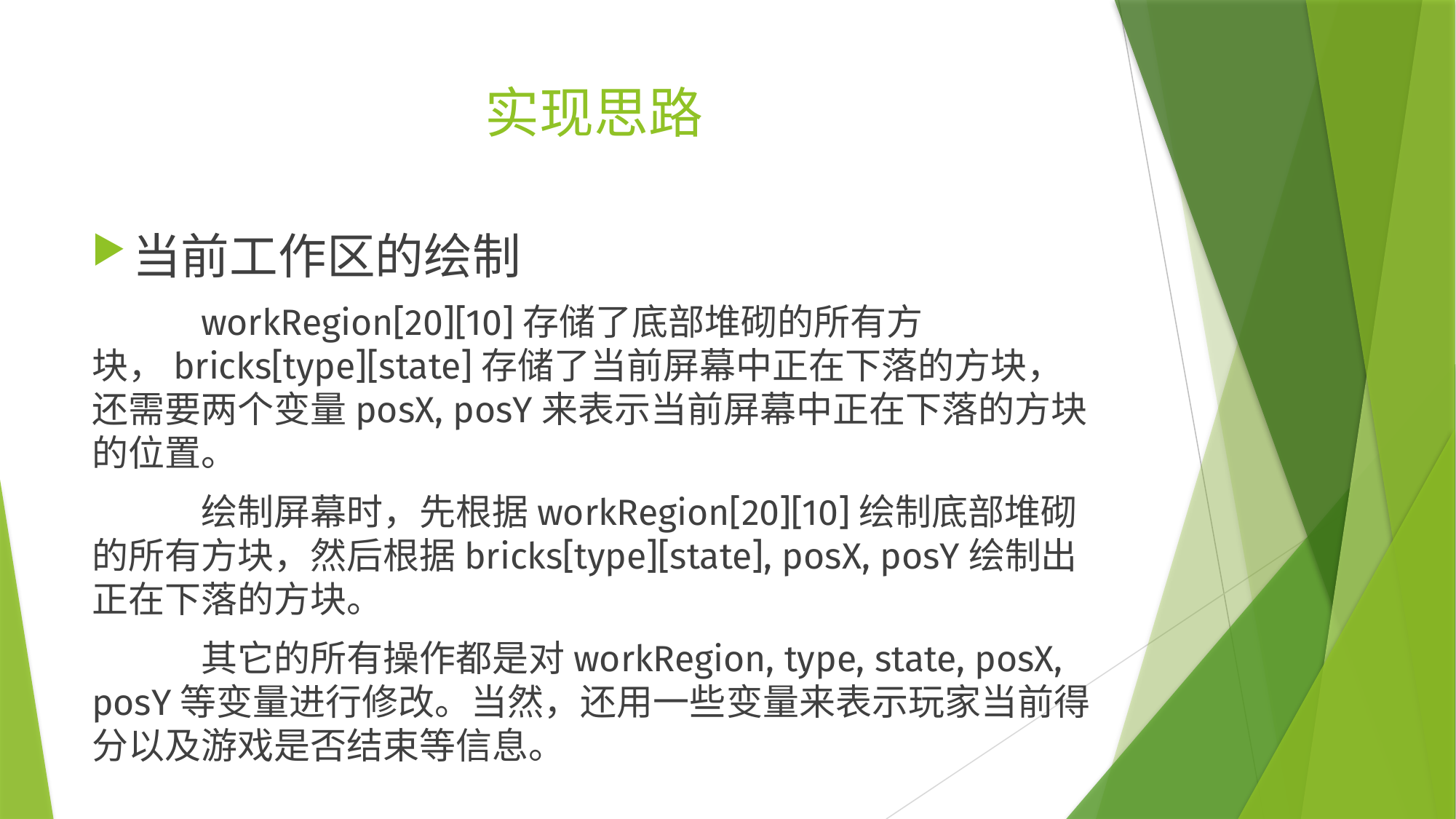

# 实现思路
当前工作区的绘制
	workRegion[20][10]存储了底部堆砌的所有方块，bricks[type][state]存储了当前屏幕中正在下落的方块，还需要两个变量posX, posY来表示当前屏幕中正在下落的方块的位置。
 	绘制屏幕时，先根据workRegion[20][10]绘制底部堆砌的所有方块，然后根据bricks[type][state], posX, posY绘制出正在下落的方块。
 	其它的所有操作都是对workRegion, type, state, posX, posY等变量进行修改。当然，还用一些变量来表示玩家当前得分以及游戏是否结束等信息。